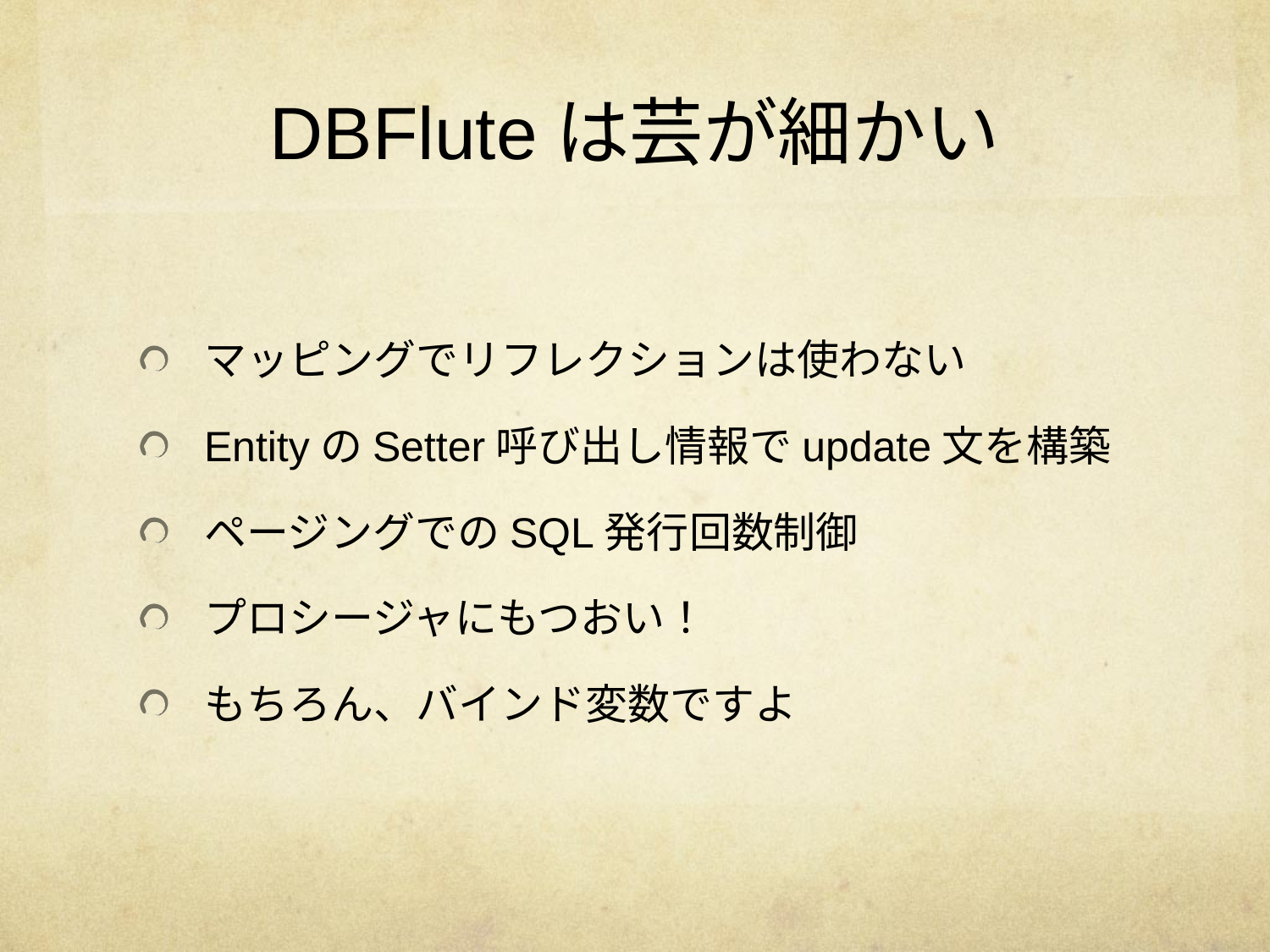

# DBFluteは芸が細かい

マッピングでリフレクションは使わない
EntityのSetter呼び出し情報でupdate文を構築
ページングでのSQL発行回数制御
プロシージャにもつおい！
もちろん、バインド変数ですよ